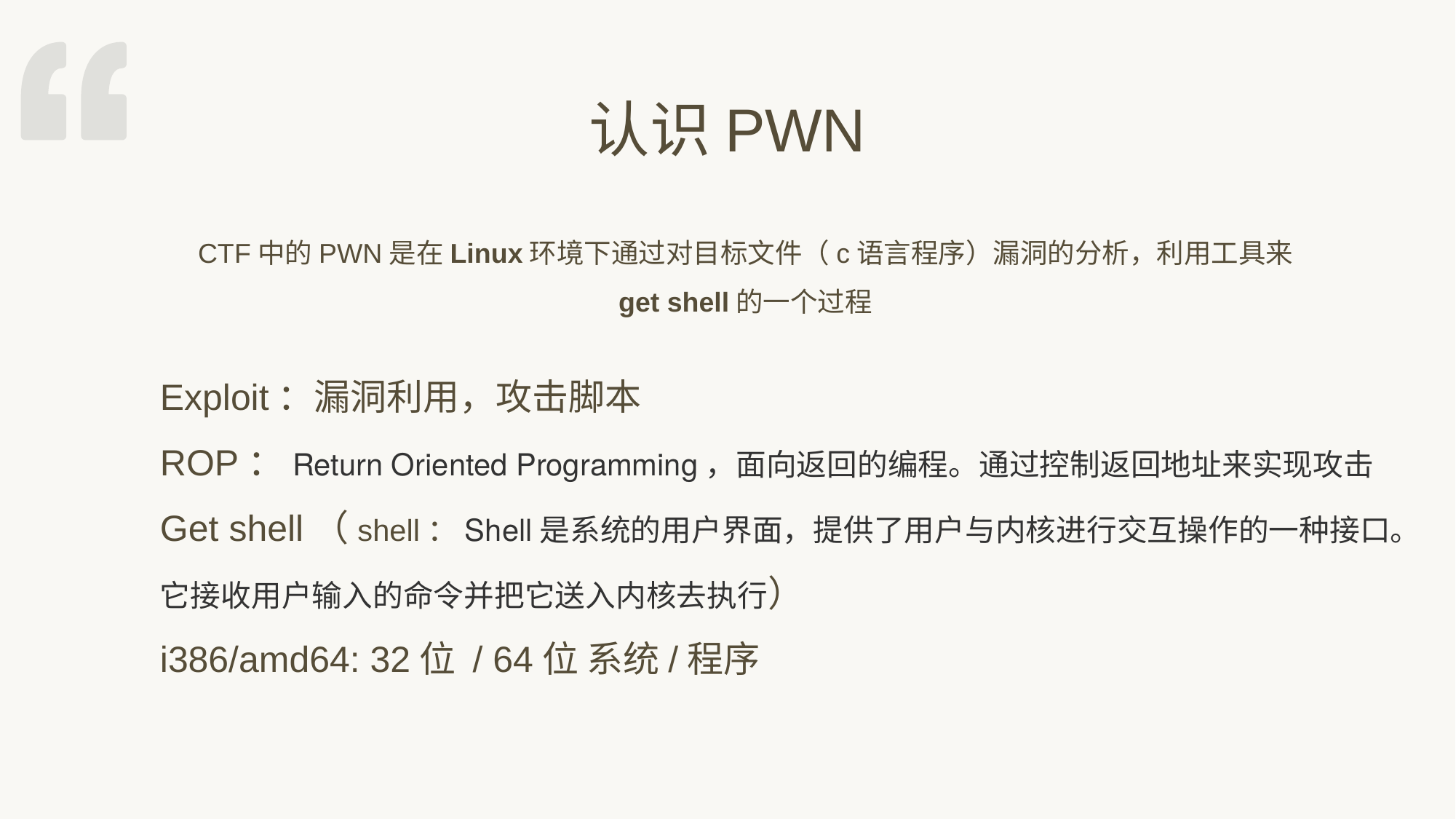

认识PWN
CTF中的PWN是在Linux环境下通过对目标文件（c语言程序）漏洞的分析，利用工具来
get shell的一个过程
Exploit：漏洞利用，攻击脚本
ROP：Return Oriented Programming，面向返回的编程。通过控制返回地址来实现攻击
Get shell（shell：Shell是系统的用户界面，提供了用户与内核进行交互操作的一种接口。
它接收用户输入的命令并把它送入内核去执行）
i386/amd64: 32位 / 64位 系统/程序